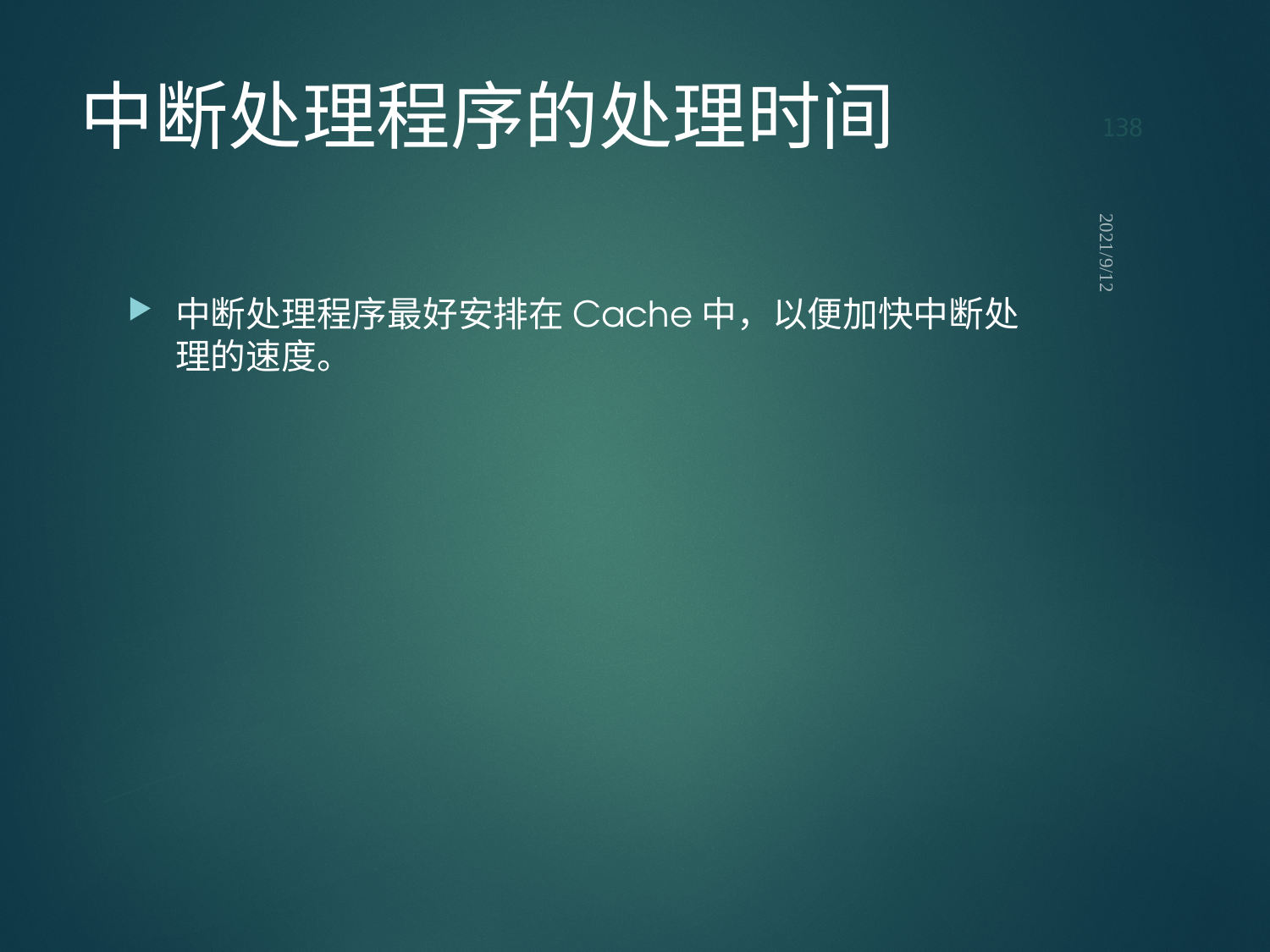

138
# 中断处理程序的处理时间
2021/9/12
中断处理程序最好安排在Cache中，以便加快中断处理的速度。